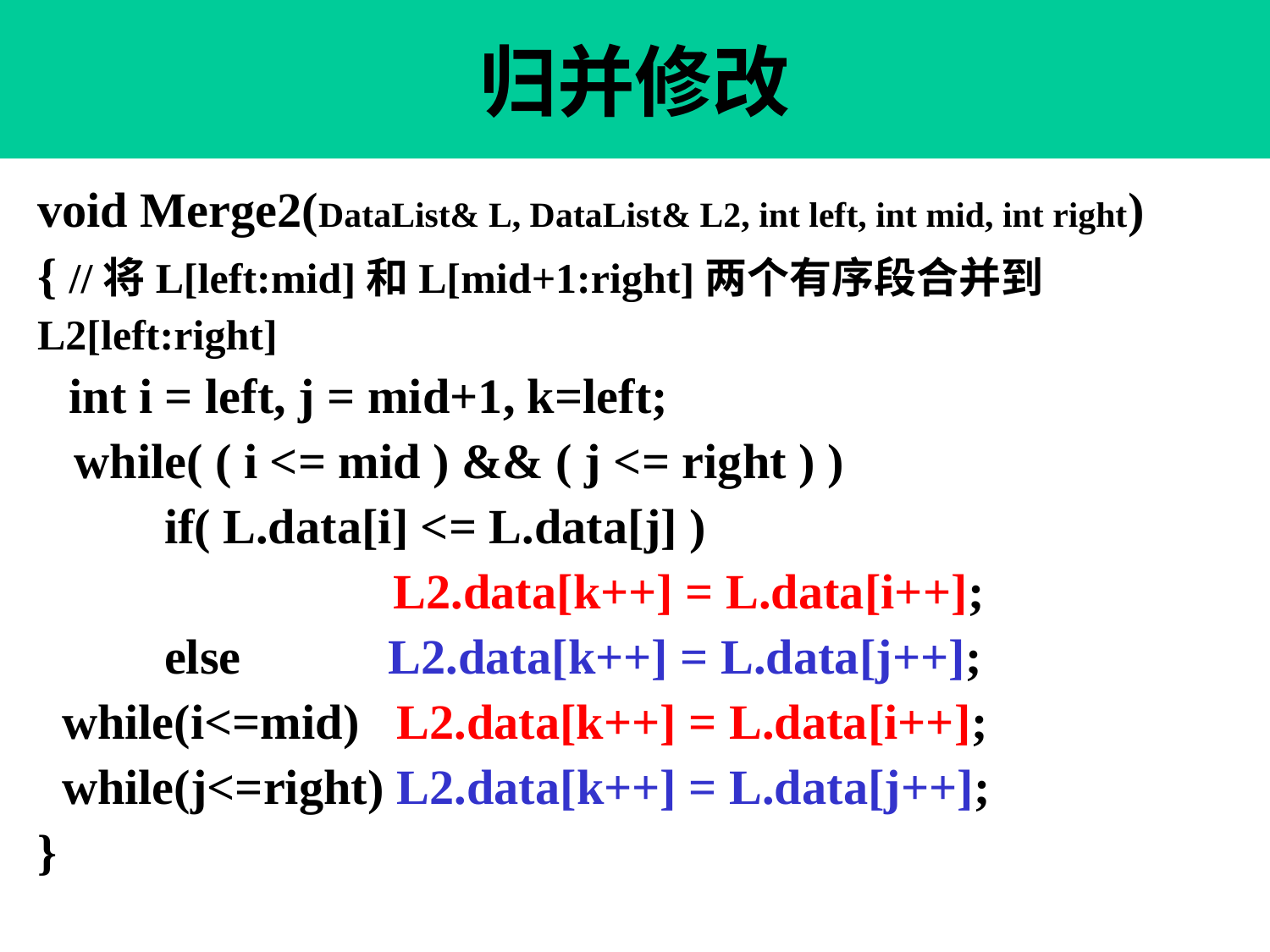

归并修改
void Merge2(DataList& L, DataList& L2, int left, int mid, int right)
{ //将L[left:mid]和L[mid+1:right]两个有序段合并到L2[left:right]
   int i = left, j = mid+1, k=left;
   while( ( i <= mid ) && ( j <= right ) )
	if( L.data[i] <= L.data[j] )
                             L2.data[k++] = L.data[i++];
	else            L2.data[k++] = L.data[j++];
  while(i<=mid)   L2.data[k++] = L.data[i++];
  while(j<=right) L2.data[k++] = L.data[j++];
}